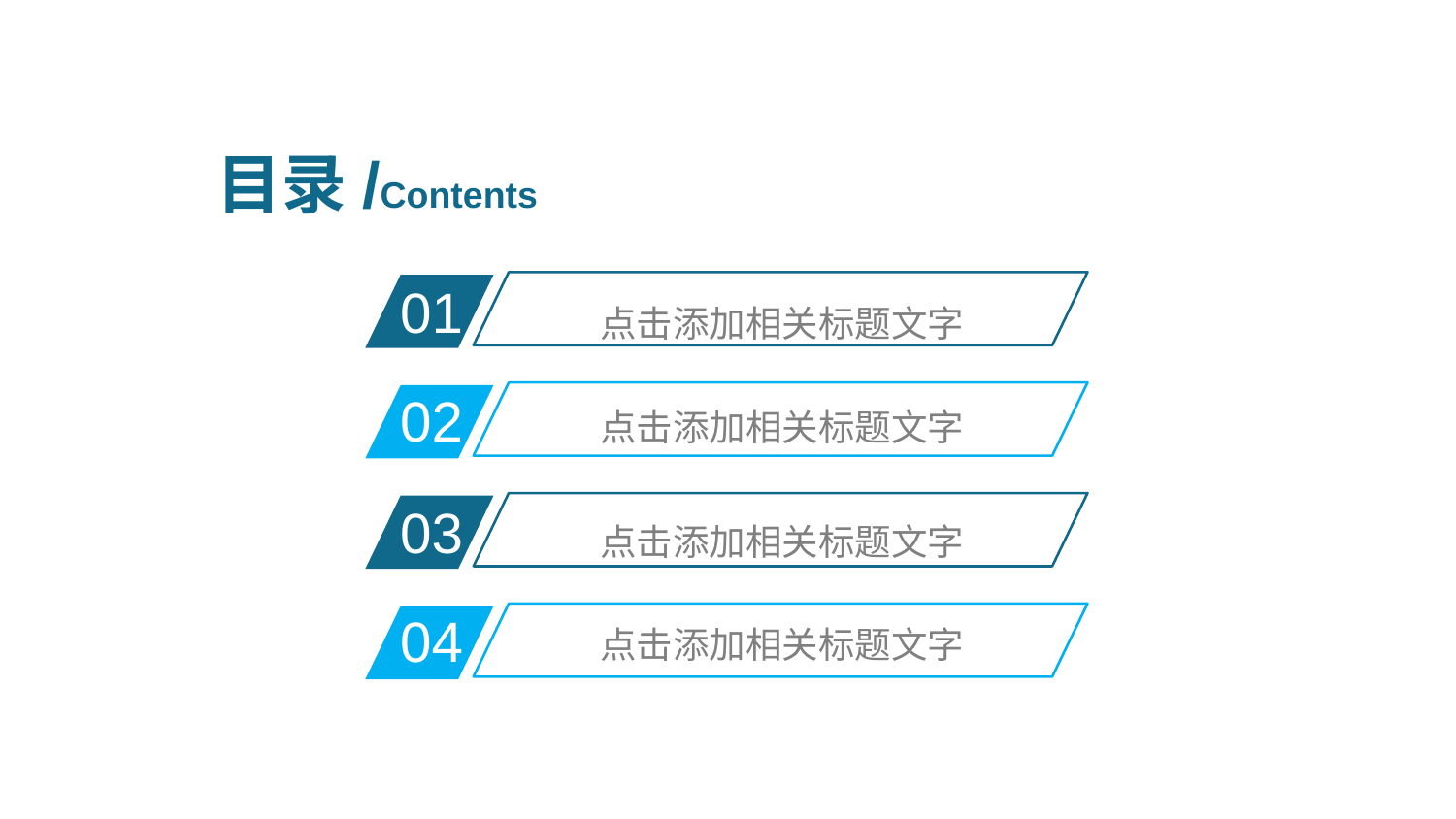

目录/Contents
01

点击添加相关标题文字

点击添加相关标题文字

02

点击添加相关标题文字

03

点击添加相关标题文字

04